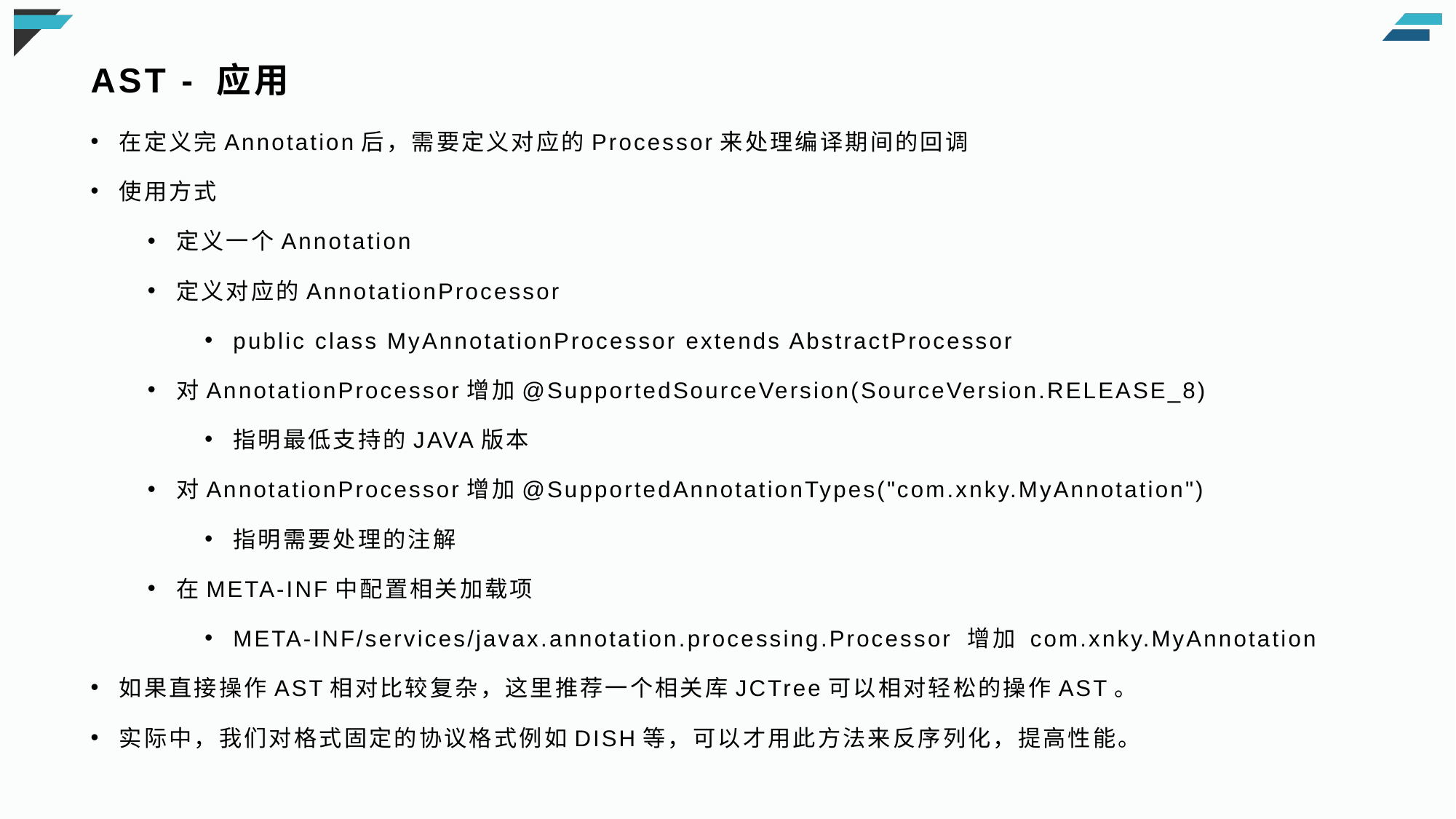

# AST - 应用
在定义完Annotation后，需要定义对应的Processor来处理编译期间的回调
使用方式
定义一个Annotation
定义对应的AnnotationProcessor
public class MyAnnotationProcessor extends AbstractProcessor
对AnnotationProcessor增加@SupportedSourceVersion(SourceVersion.RELEASE_8)
指明最低支持的JAVA版本
对AnnotationProcessor增加@SupportedAnnotationTypes("com.xnky.MyAnnotation")
指明需要处理的注解
在META-INF中配置相关加载项
META-INF/services/javax.annotation.processing.Processor 增加 com.xnky.MyAnnotation
如果直接操作AST相对比较复杂，这里推荐一个相关库JCTree可以相对轻松的操作AST。
实际中，我们对格式固定的协议格式例如DISH等，可以才用此方法来反序列化，提高性能。